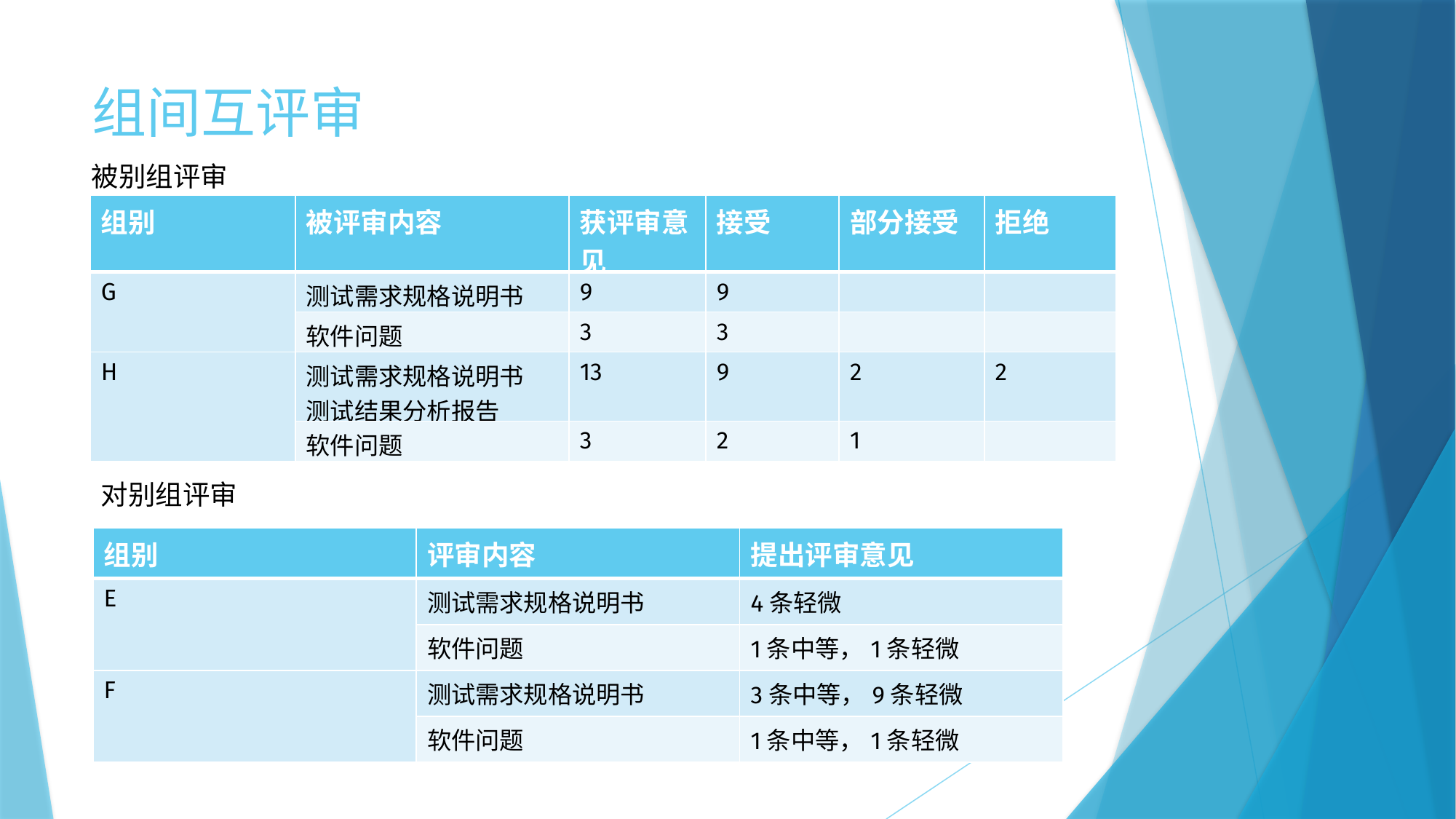

# 组间互评审
被别组评审
| 组别 | 被评审内容 | 获评审意见 | 接受 | 部分接受 | 拒绝 |
| --- | --- | --- | --- | --- | --- |
| G | 测试需求规格说明书 | 9 | 9 |  |  |
|  | 软件问题 | 3 | 3 |  |  |
| H | 测试需求规格说明书 测试结果分析报告 | 13 | 9 | 2 | 2 |
|  | 软件问题 | 3 | 2 | 1 |  |
对别组评审
| 组别 | 评审内容 | 提出评审意见 |
| --- | --- | --- |
| E | 测试需求规格说明书 | 4条轻微 |
|  | 软件问题 | 1条中等，1条轻微 |
| F | 测试需求规格说明书 | 3条中等，9条轻微 |
|  | 软件问题 | 1条中等，1条轻微 |